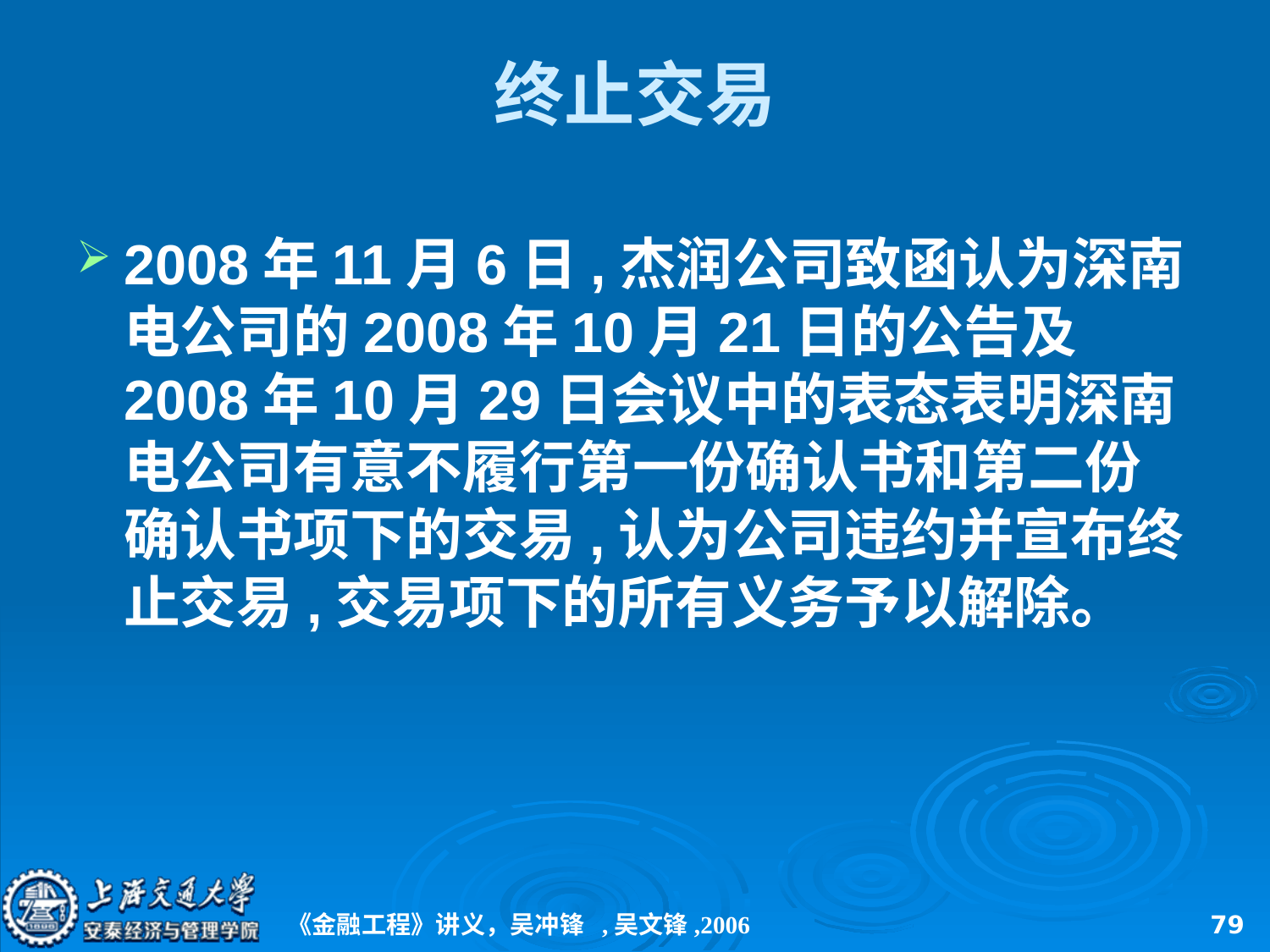

# 终止交易
2008年11月6日,杰润公司致函认为深南电公司的2008年10月21日的公告及2008年10月29日会议中的表态表明深南电公司有意不履行第一份确认书和第二份确认书项下的交易,认为公司违约并宣布终止交易,交易项下的所有义务予以解除。